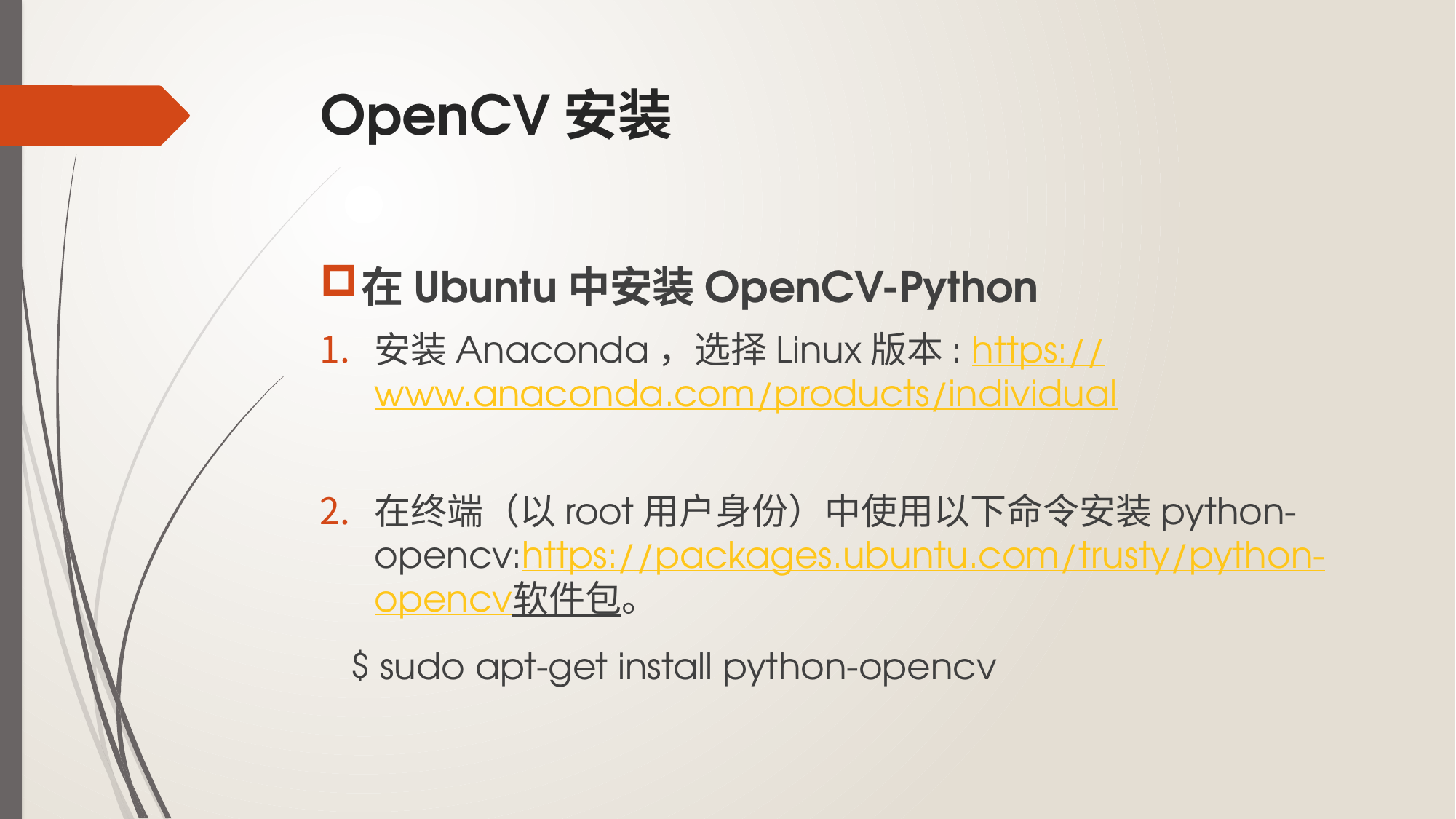

# OpenCV安装
在Ubuntu中安装OpenCV-Python
安装Anaconda，选择Linux版本: https://www.anaconda.com/products/individual

在终端（以root用户身份）中使用以下命令安装python-opencv:https://packages.ubuntu.com/trusty/python-opencv软件包。
   $ sudo apt-get install python-opencv